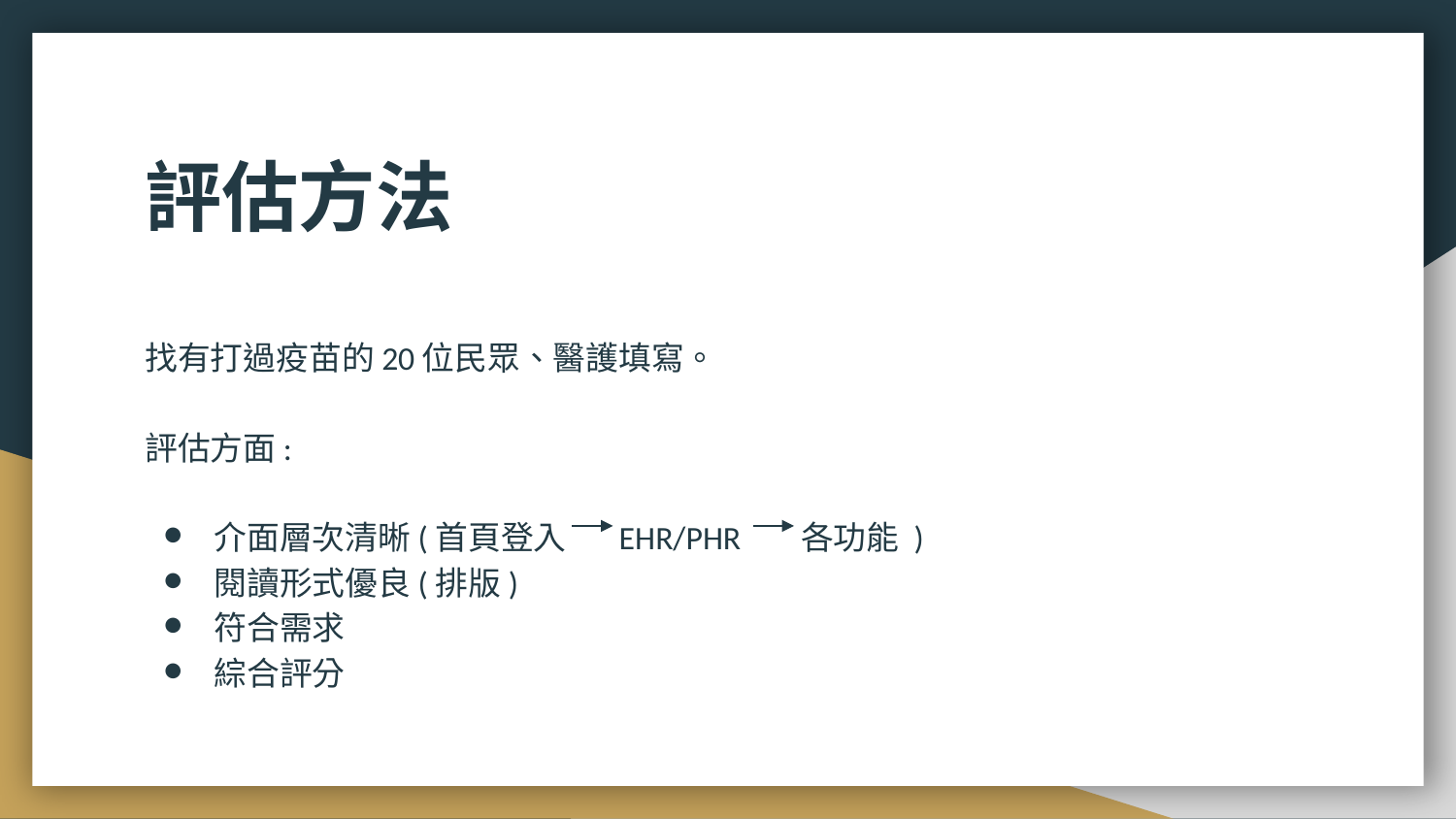

# 評估方法
找有打過疫苗的20位民眾、醫護填寫。

評估方面:

介面層次清晰(首頁登入      EHR/PHR       各功能 )
閱讀形式優良(排版)
符合需求
綜合評分